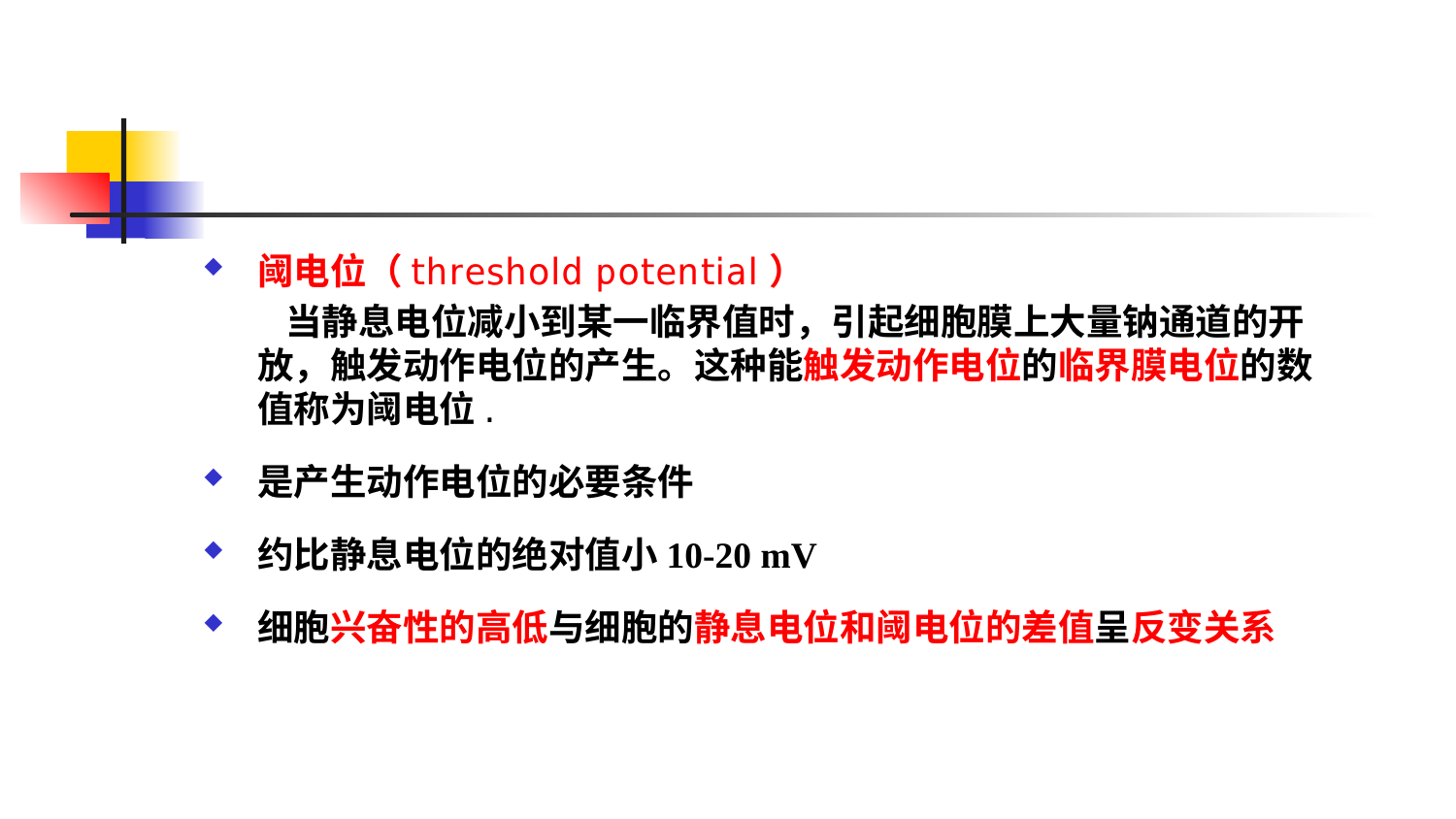

#
阈电位（threshold potential）
         当静息电位减小到某一临界值时，引起细胞膜上大量钠通道的开放，触发动作电位的产生。这种能触发动作电位的临界膜电位的数值称为阈电位.
是产生动作电位的必要条件
约比静息电位的绝对值小10-20 mV
细胞兴奋性的高低与细胞的静息电位和阈电位的差值呈反变关系